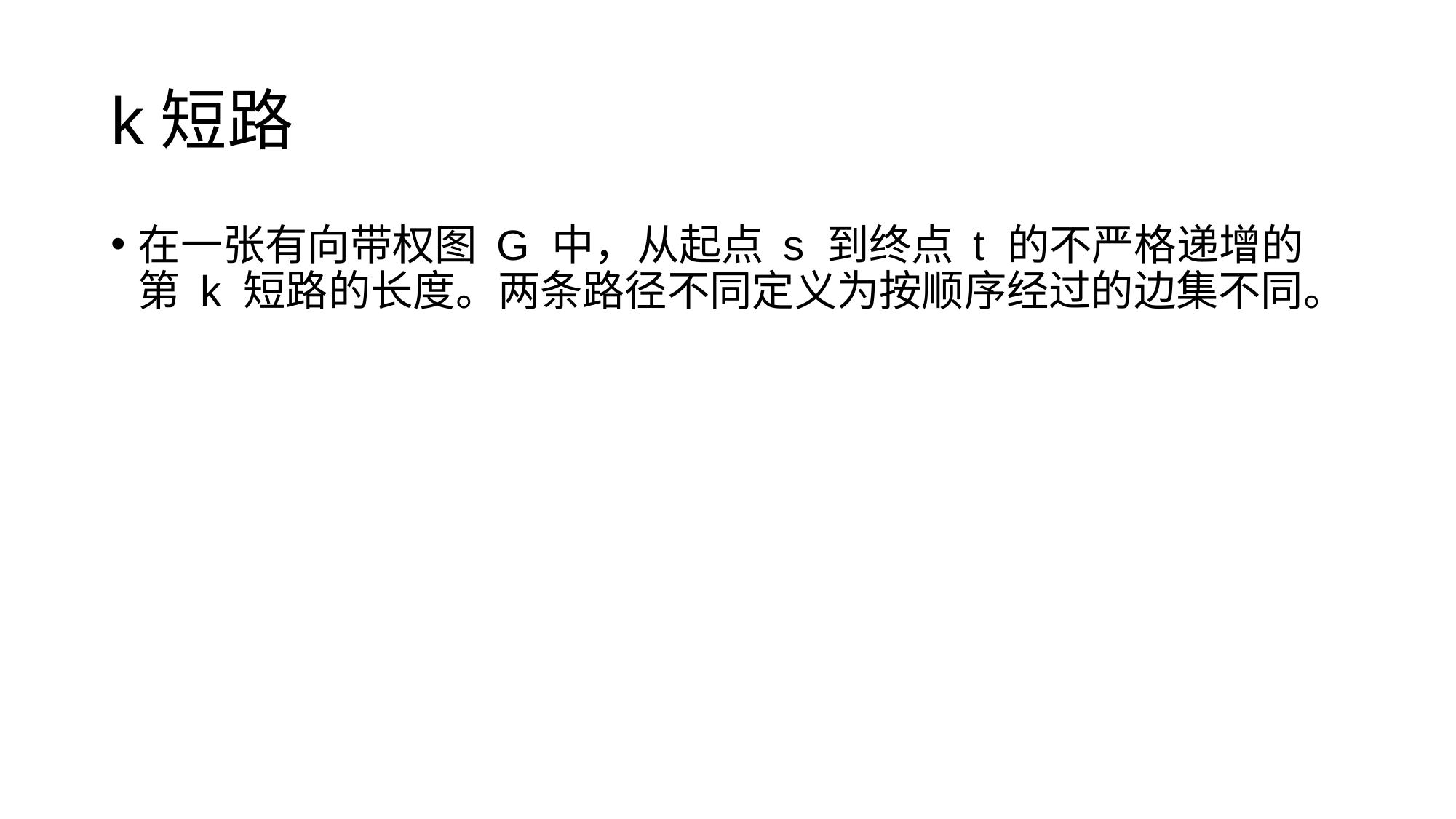

# k短路
在一张有向带权图 G 中，从起点 s 到终点 t 的不严格递增的第 k 短路的长度。两条路径不同定义为按顺序经过的边集不同。